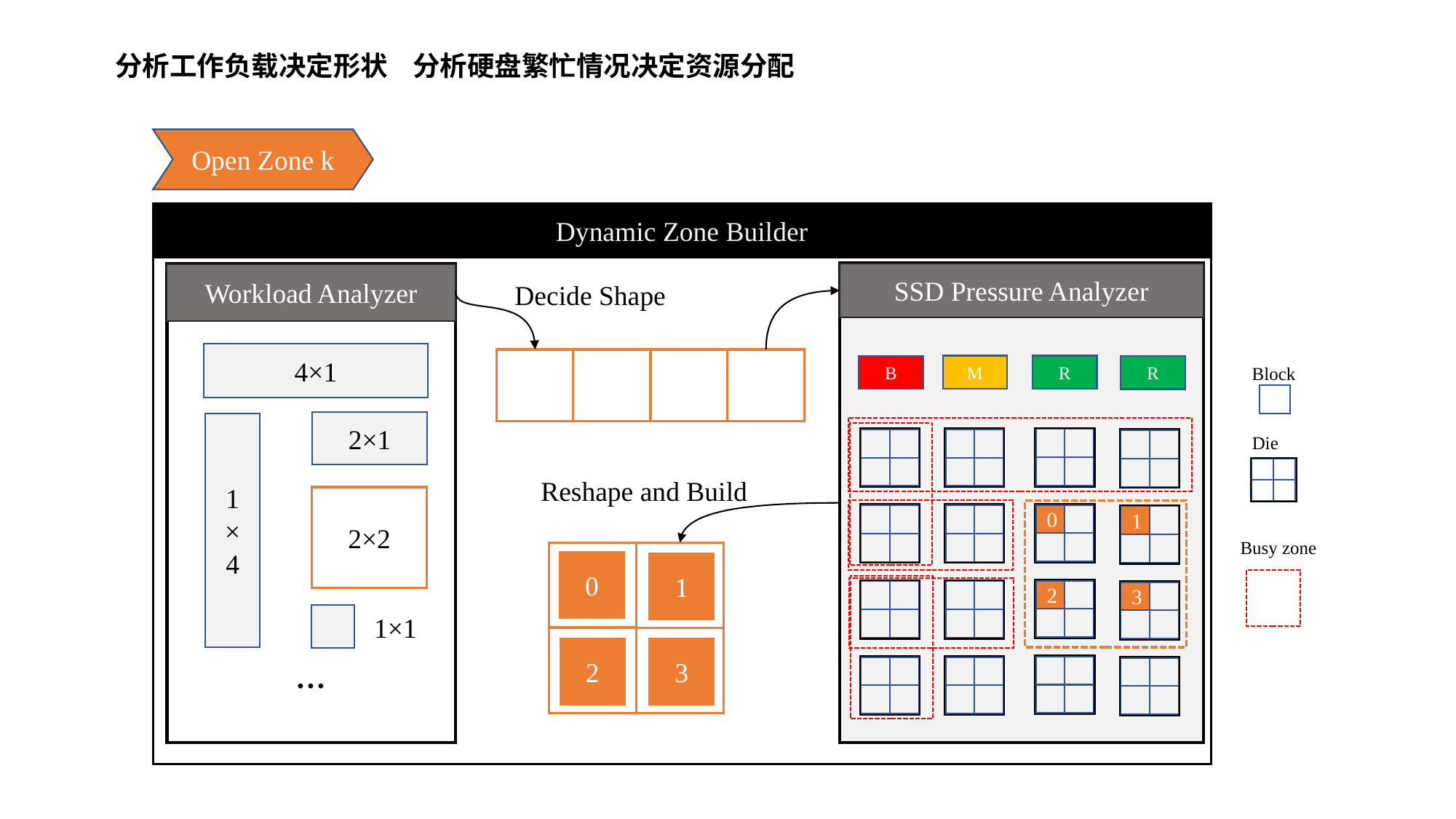

分析工作负载决定形状    分析硬盘繁忙情况决定资源分配
Open Zone k
Dynamic Zone Builder

Workload Analyzer
SSD Pressure Analyzer
Decide Shape
4×1
2×1
1
×
4
2×2

M
R
B
R
Block

Die

0

2

1

3

Reshape and Build

Busy zone

0
1
2
3

1×1
···